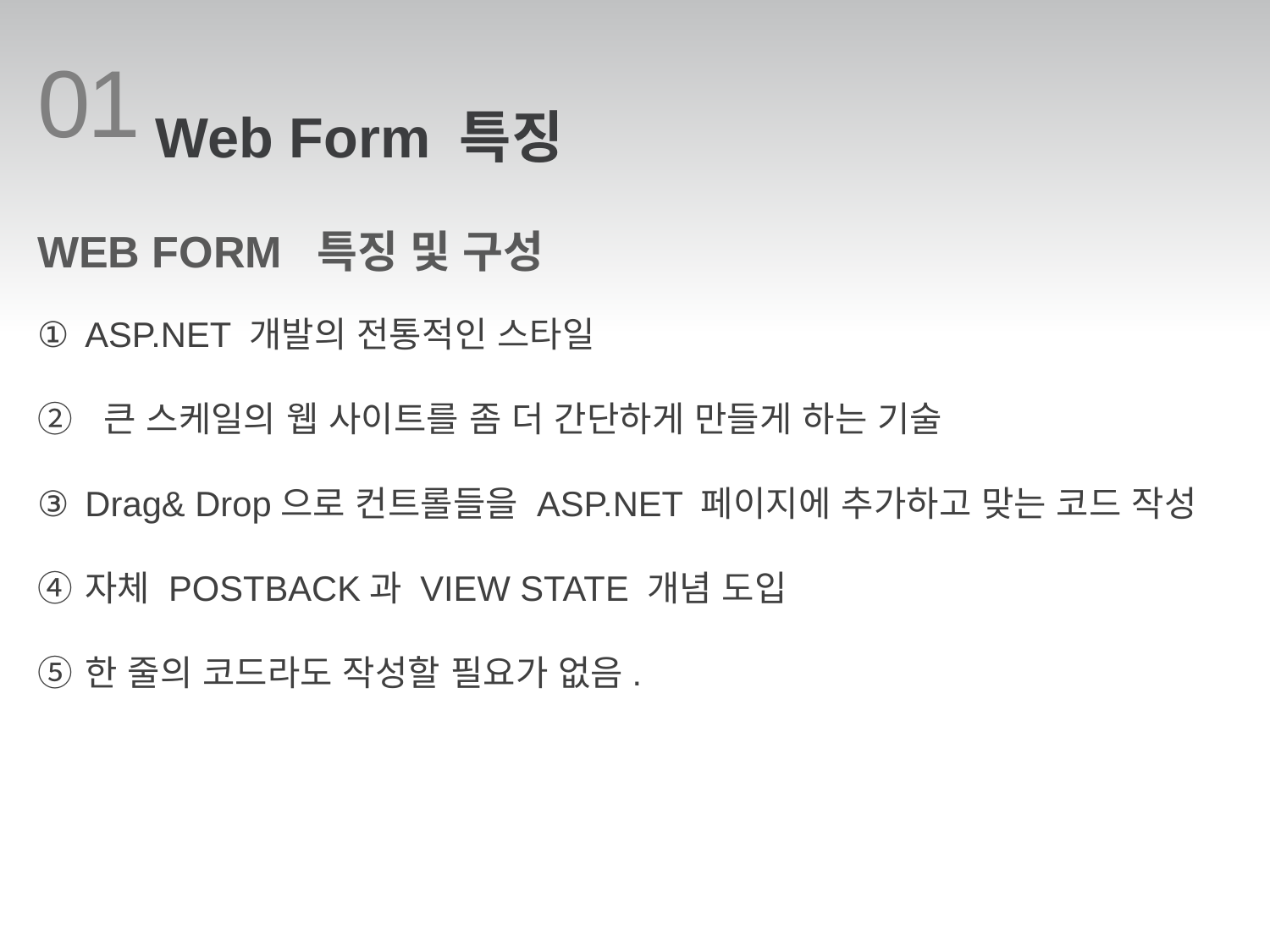

01
Web Form 특징
WEB FORM  특징 및 구성
ASP.NET 개발의 전통적인 스타일
 큰 스케일의 웹 사이트를 좀 더 간단하게 만들게 하는 기술
Drag& Drop으로 컨트롤들을 ASP.NET 페이지에 추가하고 맞는 코드 작성
자체 POSTBACK과 VIEW STATE 개념 도입
한 줄의 코드라도 작성할 필요가 없음.